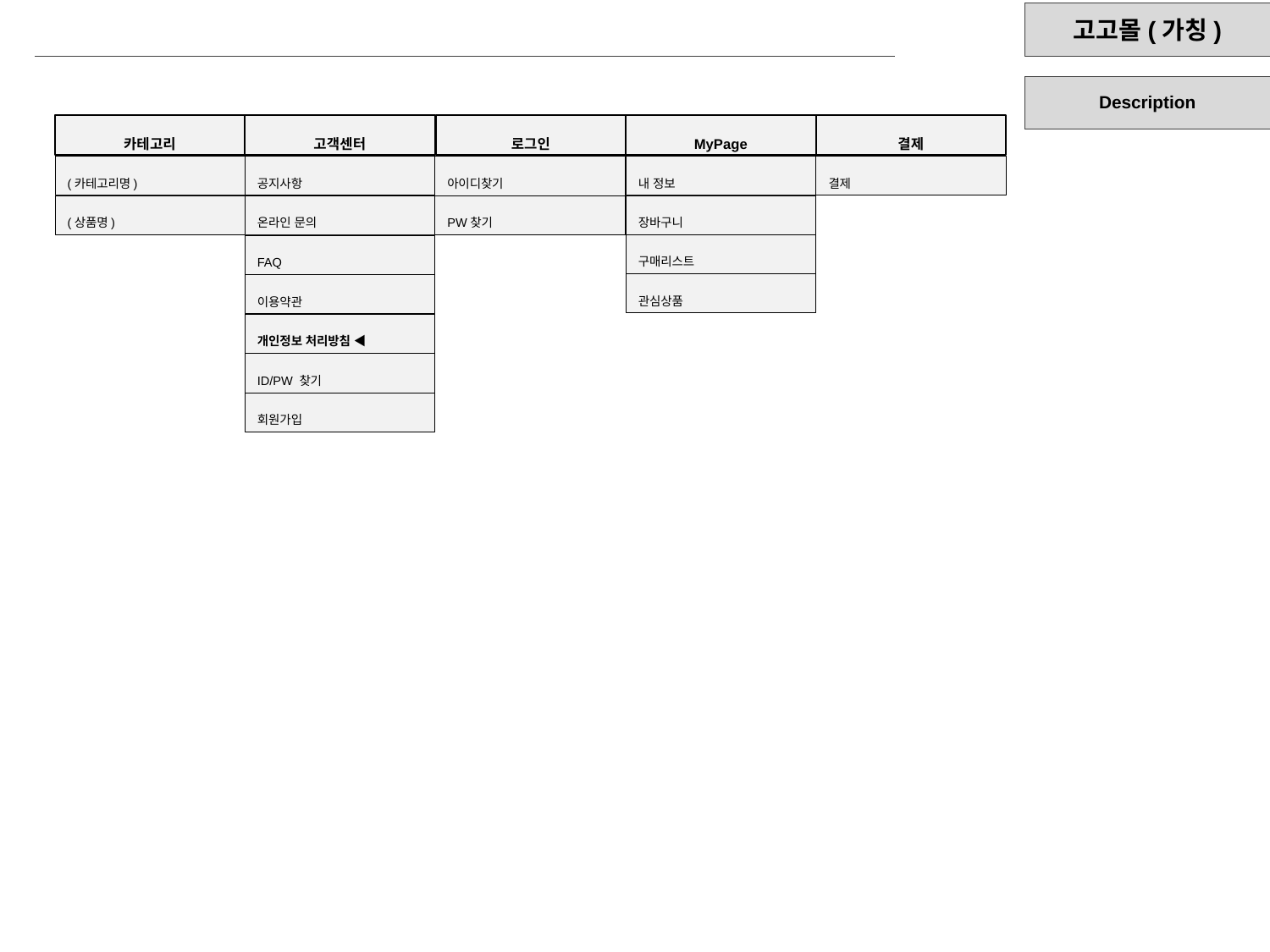

카테고리
고객센터
로그인
MyPage
결제
공지사항
(카테고리명)
내 정보
결제
아이디찾기
(상품명)
PW찾기
장바구니
온라인 문의
구매리스트
FAQ
관심상품
이용약관
개인정보 처리방침 ◀
ID/PW 찾기
회원가입